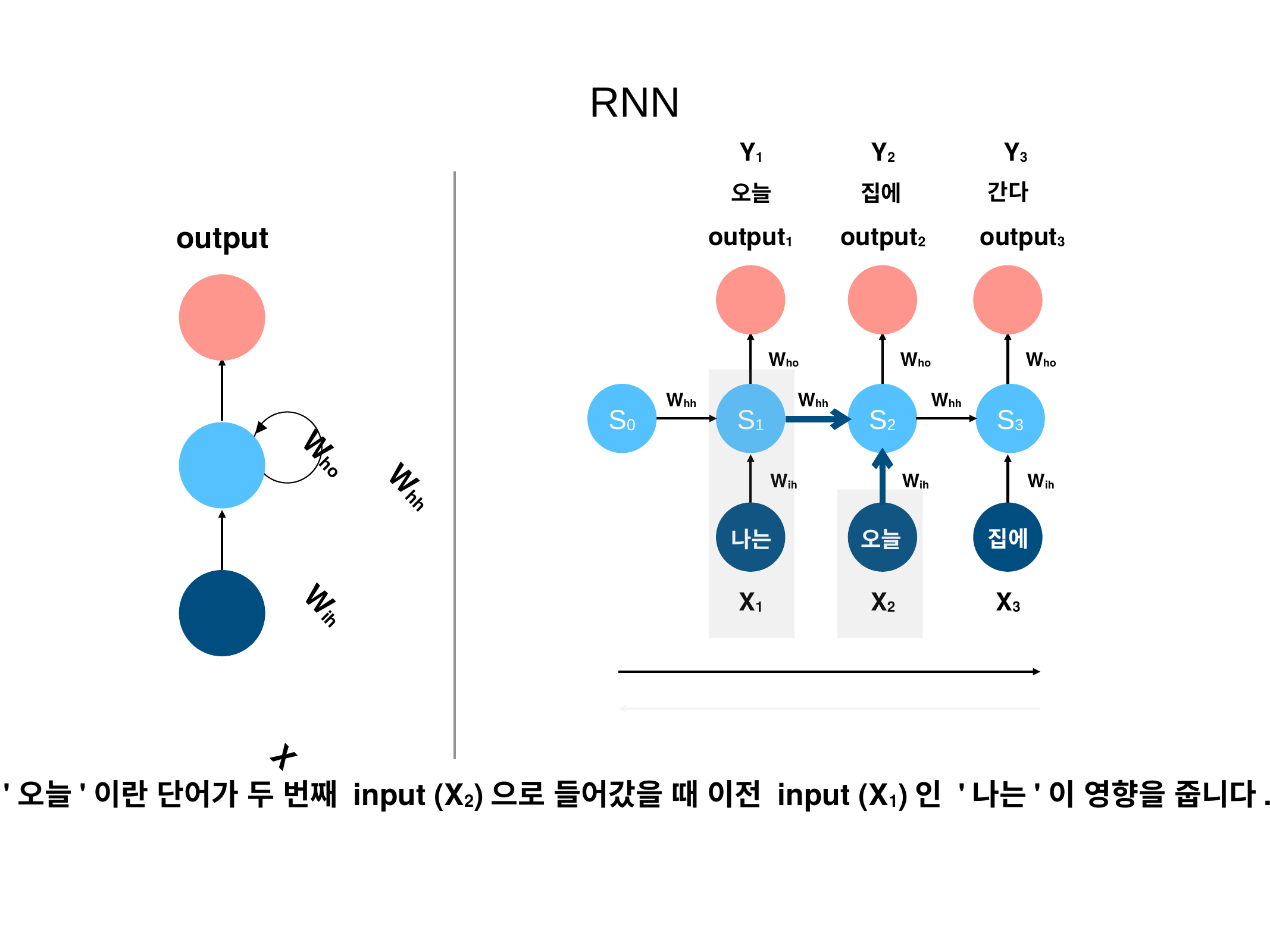

RNN
Y1
Y2
Y3

S0
S1

Who
Whh
Wih
X1

S2

Who
Whh
Wih
X2

Who
S3

Wih

X3
Whh

Who
Whh
Wih
X

간다
오늘
집에
output
output1
output2
output3

집에
나는
오늘
즉 '오늘'이란 단어가 두 번째 input (X2)으로 들어갔을 때 이전 input (X1)인 '나는'이 영향을 줍니다.